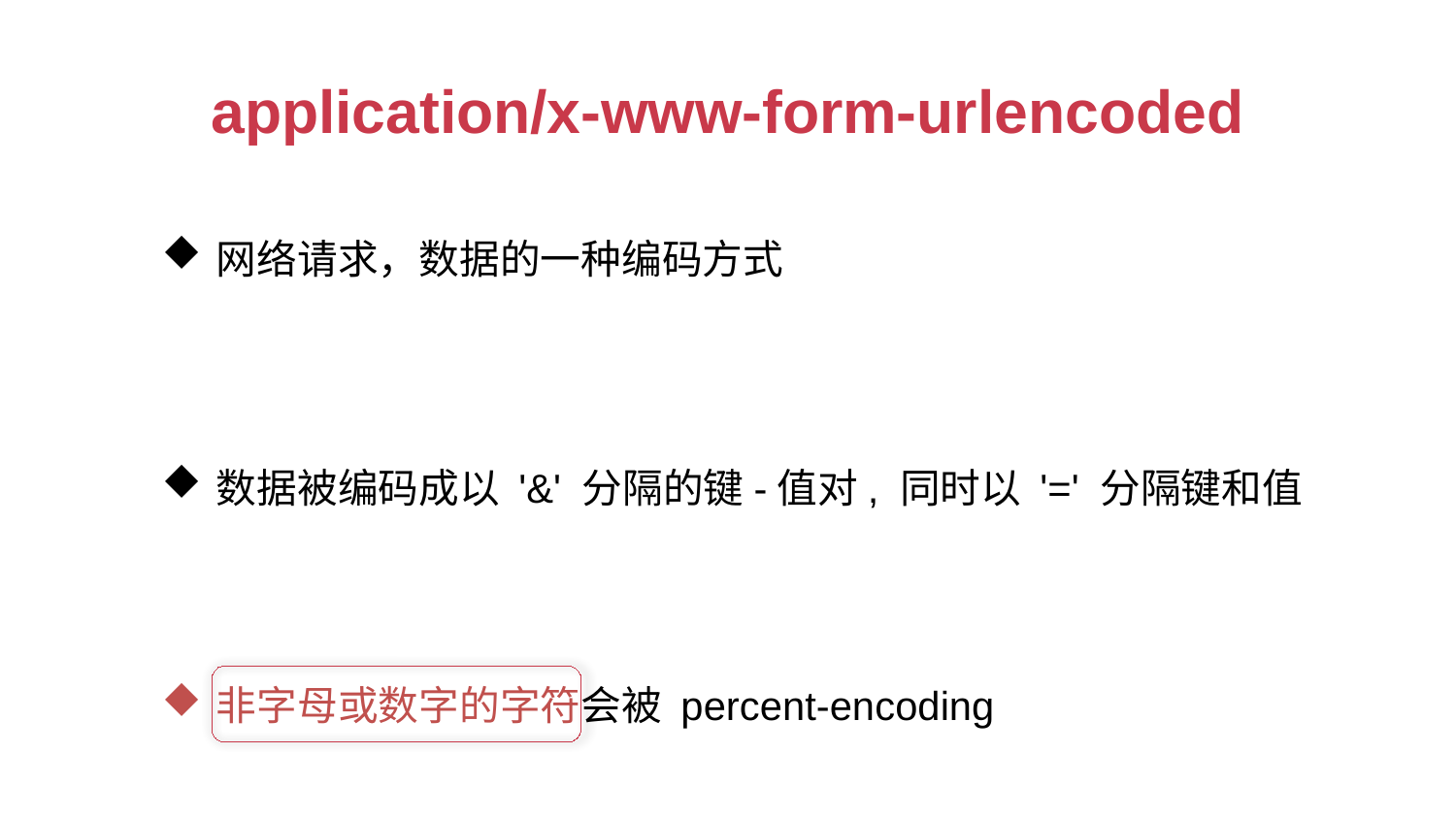

application/x-www-form-urlencoded
网络请求，数据的一种编码方式
数据被编码成以 '&' 分隔的键-值对, 同时以 '=' 分隔键和值

非字母或数字的字符会被 percent-encoding